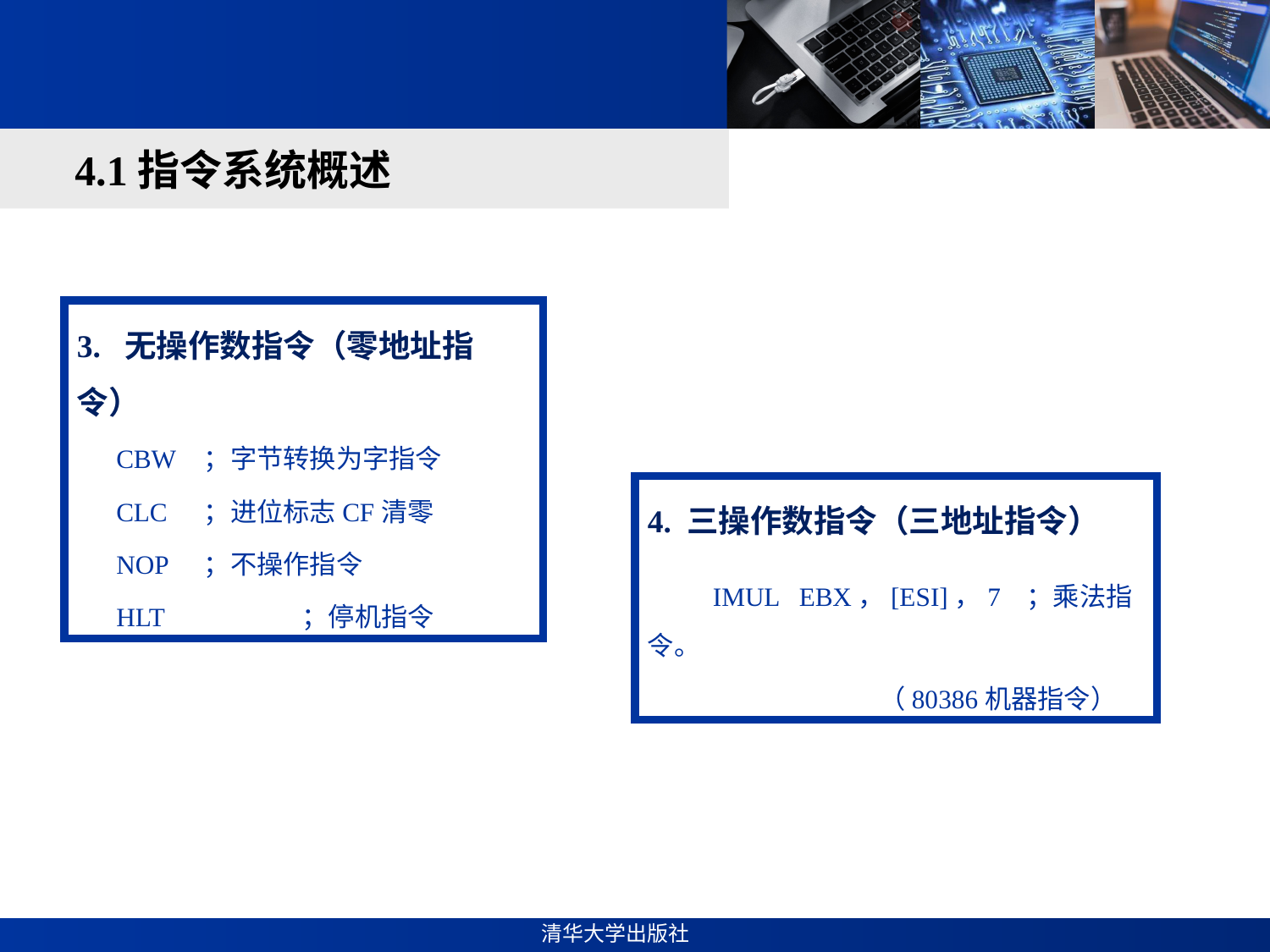

#
4.1指令系统概述
3.  无操作数指令（零地址指令）
      CBW	；字节转换为字指令
      CLC	；进位标志CF清零
      NOP	；不操作指令
      HLT	              ；停机指令
4. 三操作数指令（三地址指令）
       IMUL   EBX，[ESI]，7   ；乘法指令。
                                      （80386机器指令）